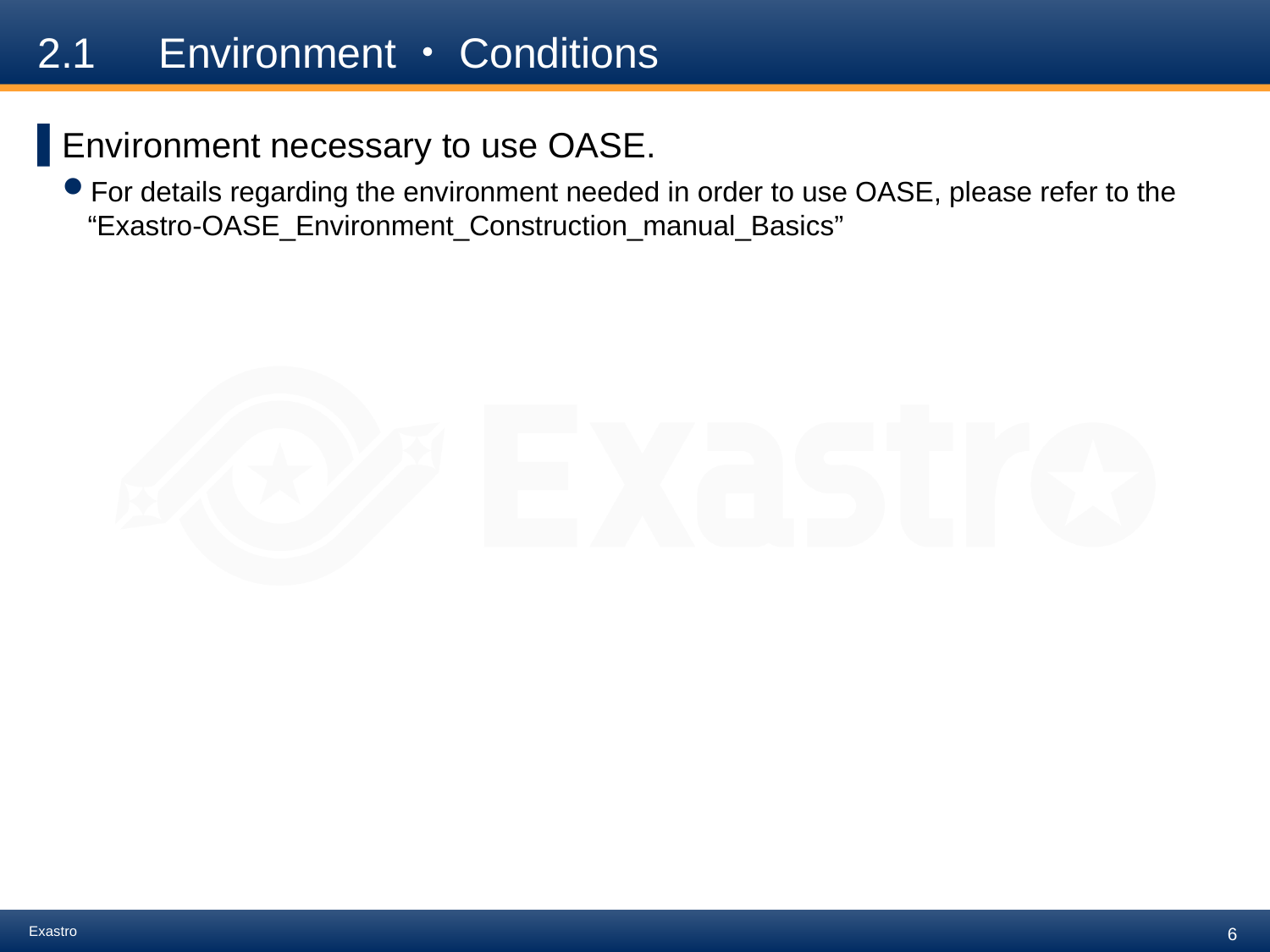

# 2.1　Environment・Conditions
Environment necessary to use OASE.
For details regarding the environment needed in order to use OASE, please refer to the “Exastro-OASE_Environment_Construction_manual_Basics”